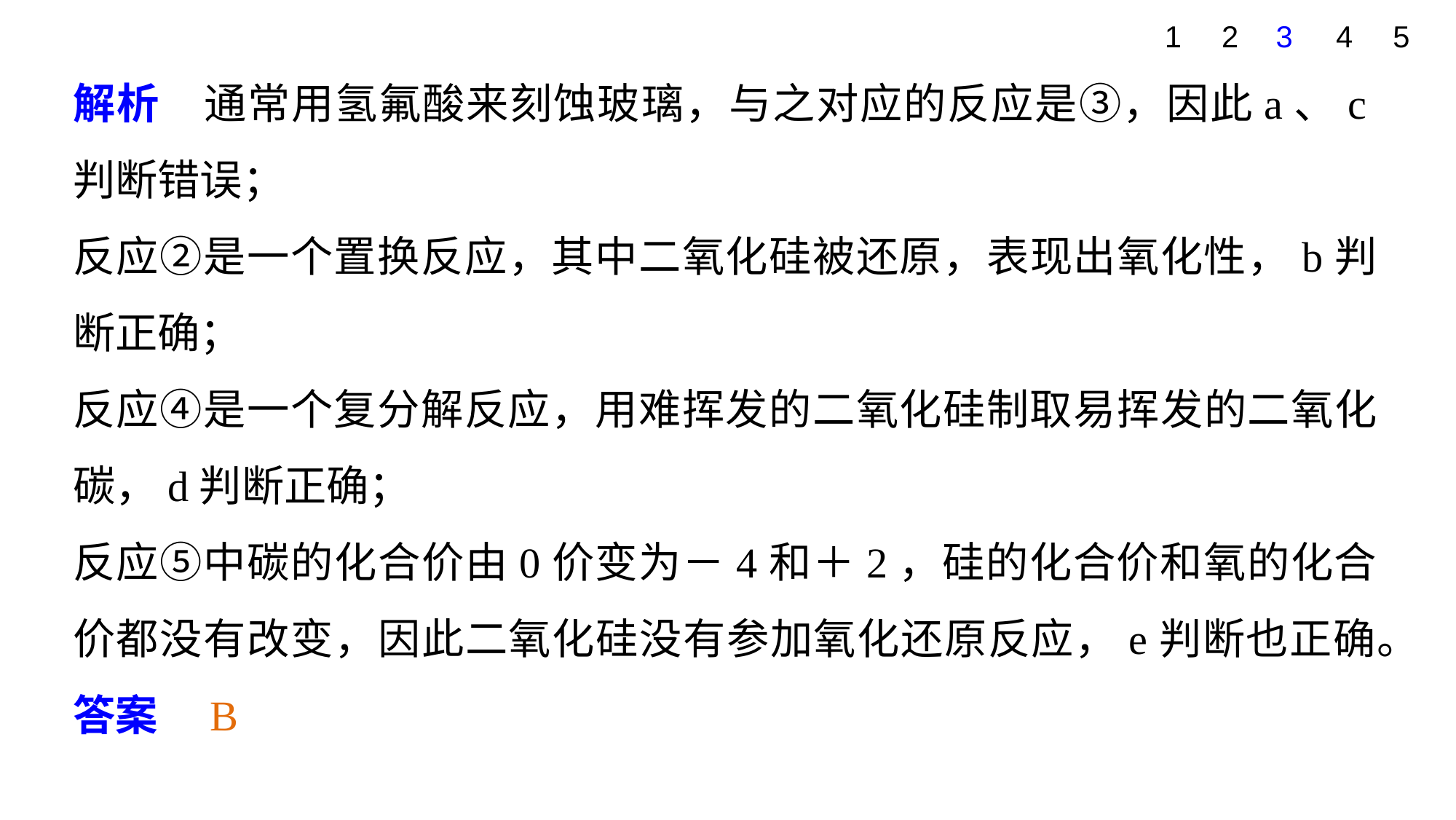

1
2
3
4
5
解析　通常用氢氟酸来刻蚀玻璃，与之对应的反应是③，因此a、c判断错误；
反应②是一个置换反应，其中二氧化硅被还原，表现出氧化性，b判断正确；
反应④是一个复分解反应，用难挥发的二氧化硅制取易挥发的二氧化碳，d判断正确；
反应⑤中碳的化合价由0价变为－4和＋2，硅的化合价和氧的化合价都没有改变，因此二氧化硅没有参加氧化还原反应，e判断也正确。
答案　B